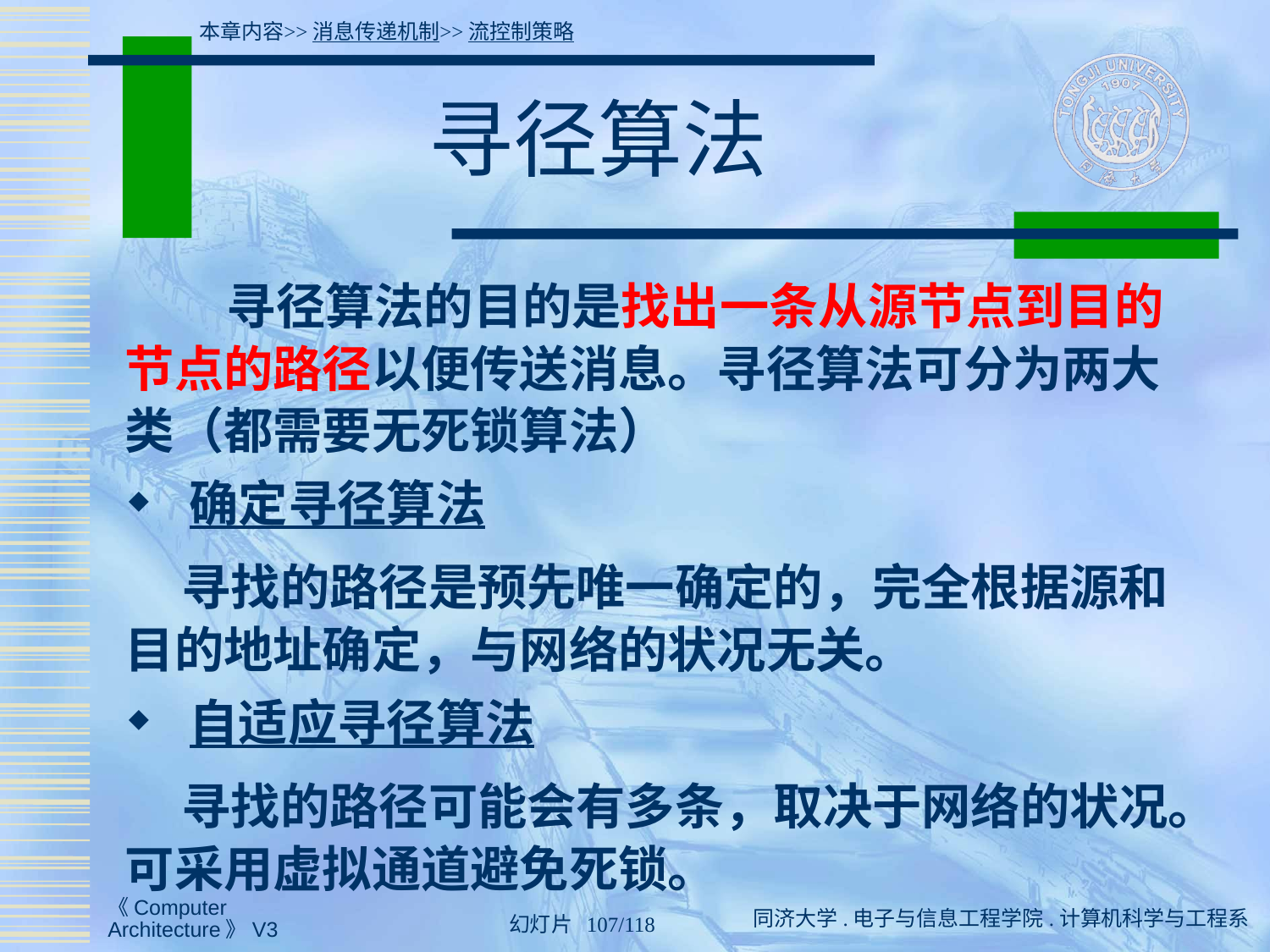

本章内容>>消息传递机制>>流控制策略
# 寻径算法
        寻径算法的目的是找出一条从源节点到目的节点的路径以便传送消息。寻径算法可分为两大类（都需要无死锁算法）
  确定寻径算法
    寻找的路径是预先唯一确定的，完全根据源和目的地址确定，与网络的状况无关。
  自适应寻径算法
    寻找的路径可能会有多条，取决于网络的状况。可采用虚拟通道避免死锁。